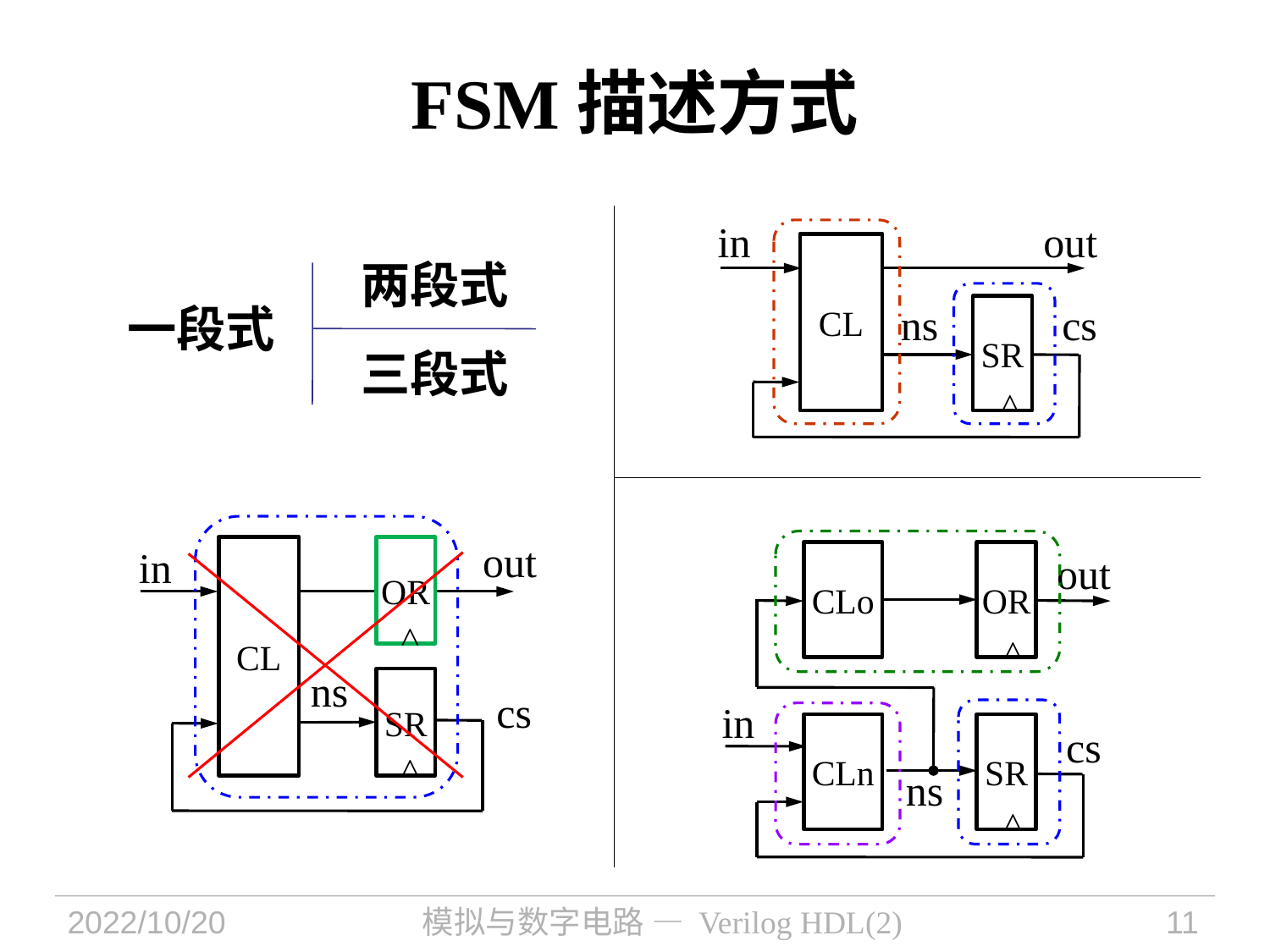

FSM描述方式
in
out
CL
ns
cs
SR
<

两段式

一段式
三段式

out
in
CL
ns
SR
cs
<

OR
<
out
CLo
OR
<
in
cs
CLn
SR
ns
<

2022/10/20
模拟与数字电路 — Verilog HDL(2)
11